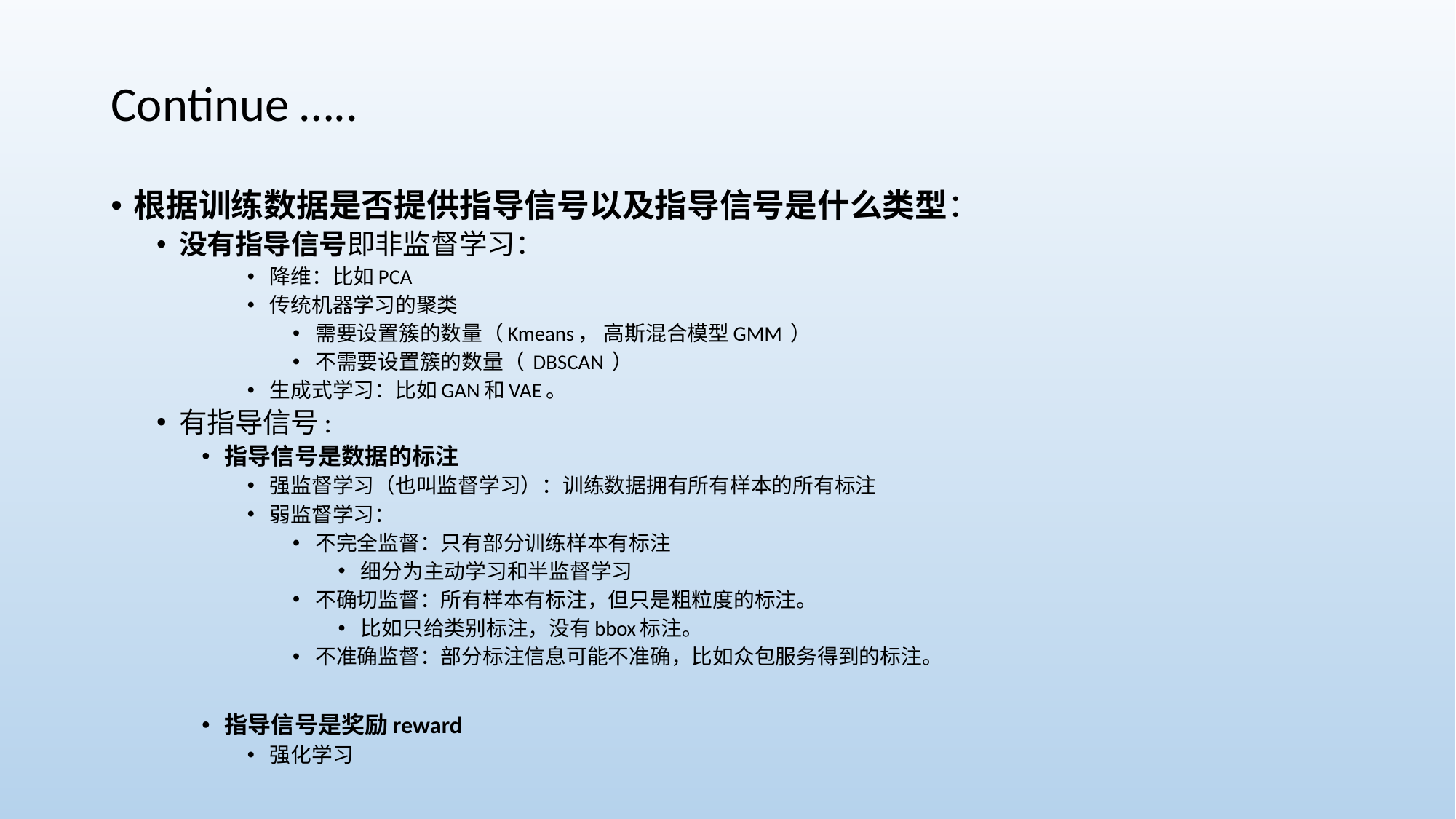

# Continue …..
根据训练数据是否提供指导信号以及指导信号是什么类型：
没有指导信号即非监督学习：
降维：比如PCA
传统机器学习的聚类
需要设置簇的数量（Kmeans， 高斯混合模型GMM ）
不需要设置簇的数量（ DBSCAN ）
生成式学习：比如GAN和VAE。
有指导信号:
指导信号是数据的标注
强监督学习（也叫监督学习）：训练数据拥有所有样本的所有标注
弱监督学习：
不完全监督：只有部分训练样本有标注
细分为主动学习和半监督学习
不确切监督：所有样本有标注，但只是粗粒度的标注。
比如只给类别标注，没有bbox标注。
不准确监督：部分标注信息可能不准确，比如众包服务得到的标注。

指导信号是奖励reward
强化学习